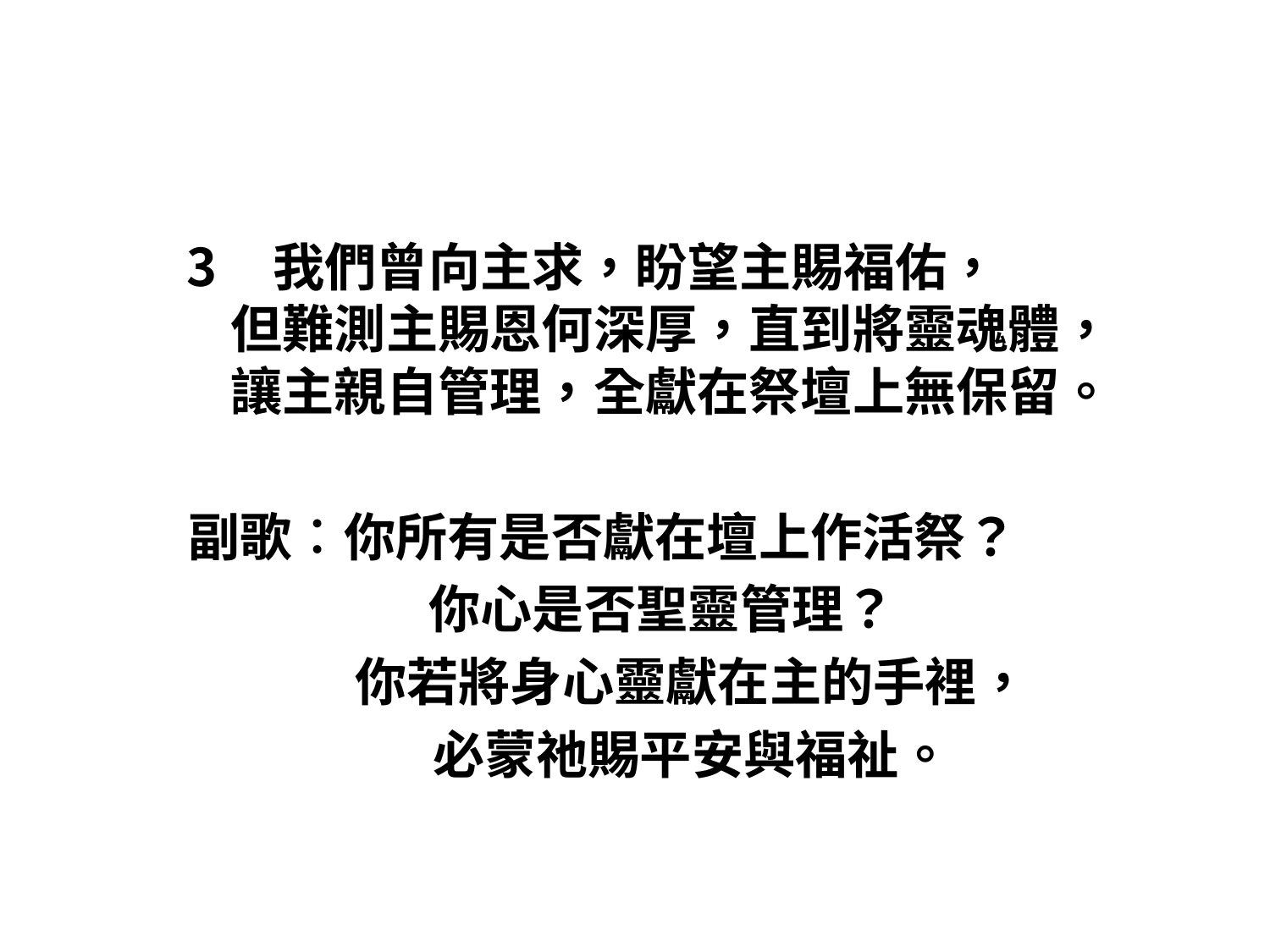

#
我們曾向主求，盼望主賜福佑，
      但難測主賜恩何深厚，直到將靈魂體，
      讓主親自管理，全獻在祭壇上無保留。

副歌︰你所有是否獻在壇上作活祭？
         你心是否聖靈管理？
               你若將身心靈獻在主的手裡，
               必蒙祂賜平安與福祉。